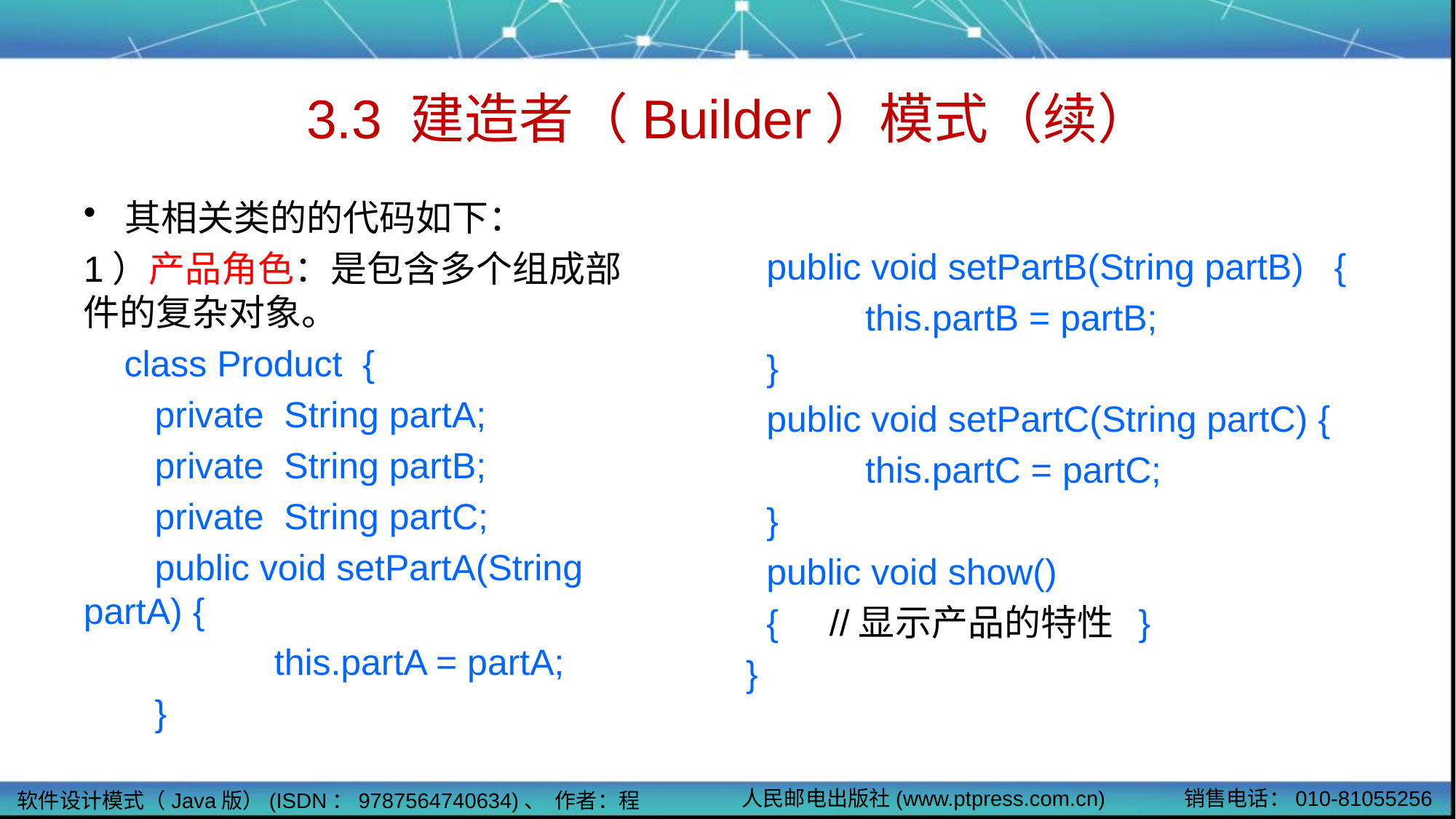

# 3.3 建造者（Builder）模式（续）
其相关类的的代码如下：
1）产品角色：是包含多个组成部件的复杂对象。
    class Product  {
       private  String partA;
       private  String partB;
       private  String partC;
       public void setPartA(String partA) {
	        this.partA = partA;
       }
  public void setPartB(String partB)   {
	 this.partB = partB;
  }
  public void setPartC(String partC) {
	 this.partC = partC;
  }
  public void show()
  {     //显示产品的特性  }
}
人民邮电出版社(www.ptpress.com.cn)
销售电话：010-81055256
软件设计模式（Java版）(ISDN：9787564740634)、  作者：程细柱